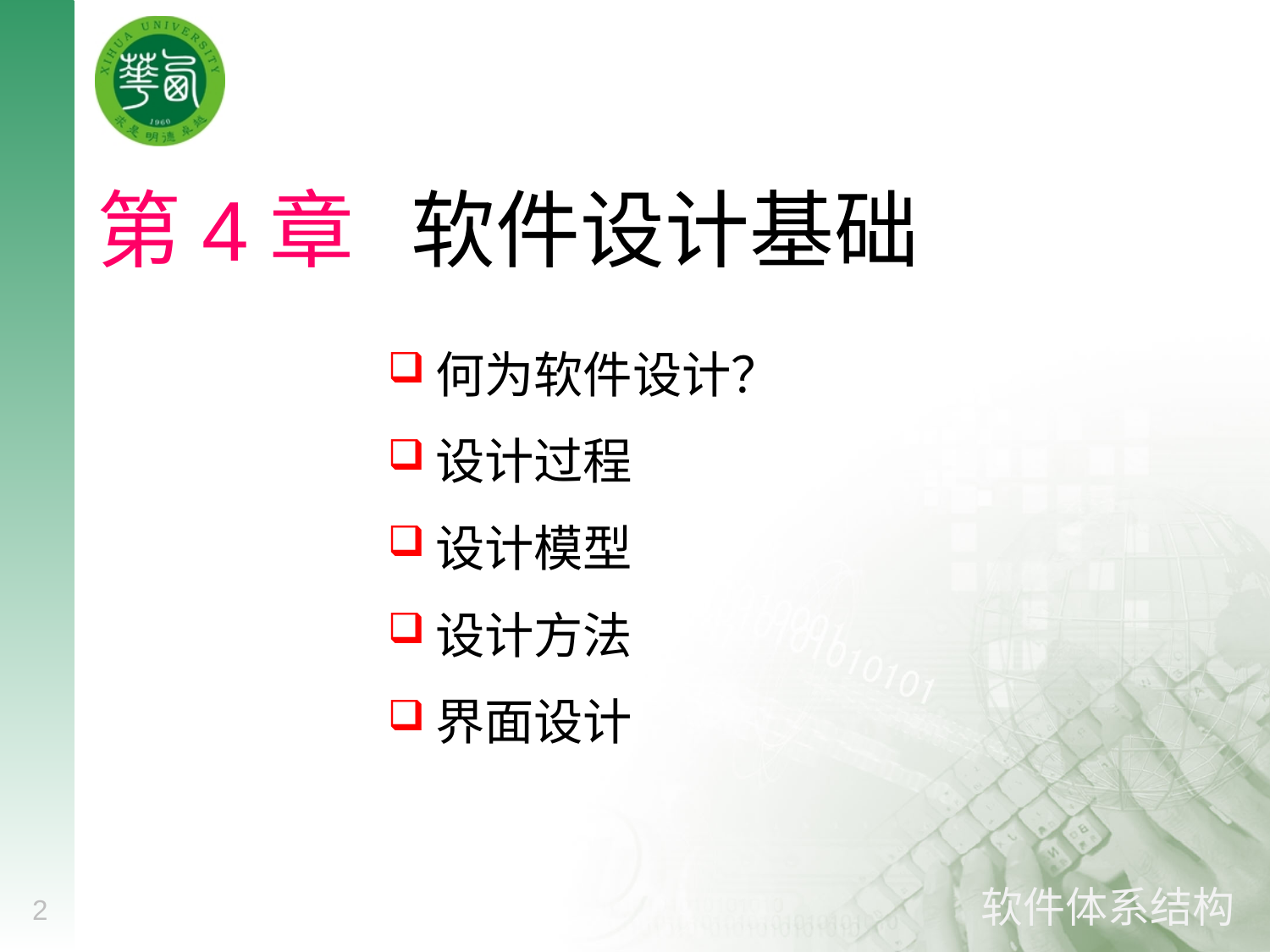

# 第4章   软件设计基础
何为软件设计？
设计过程
设计模型
设计方法
界面设计
2